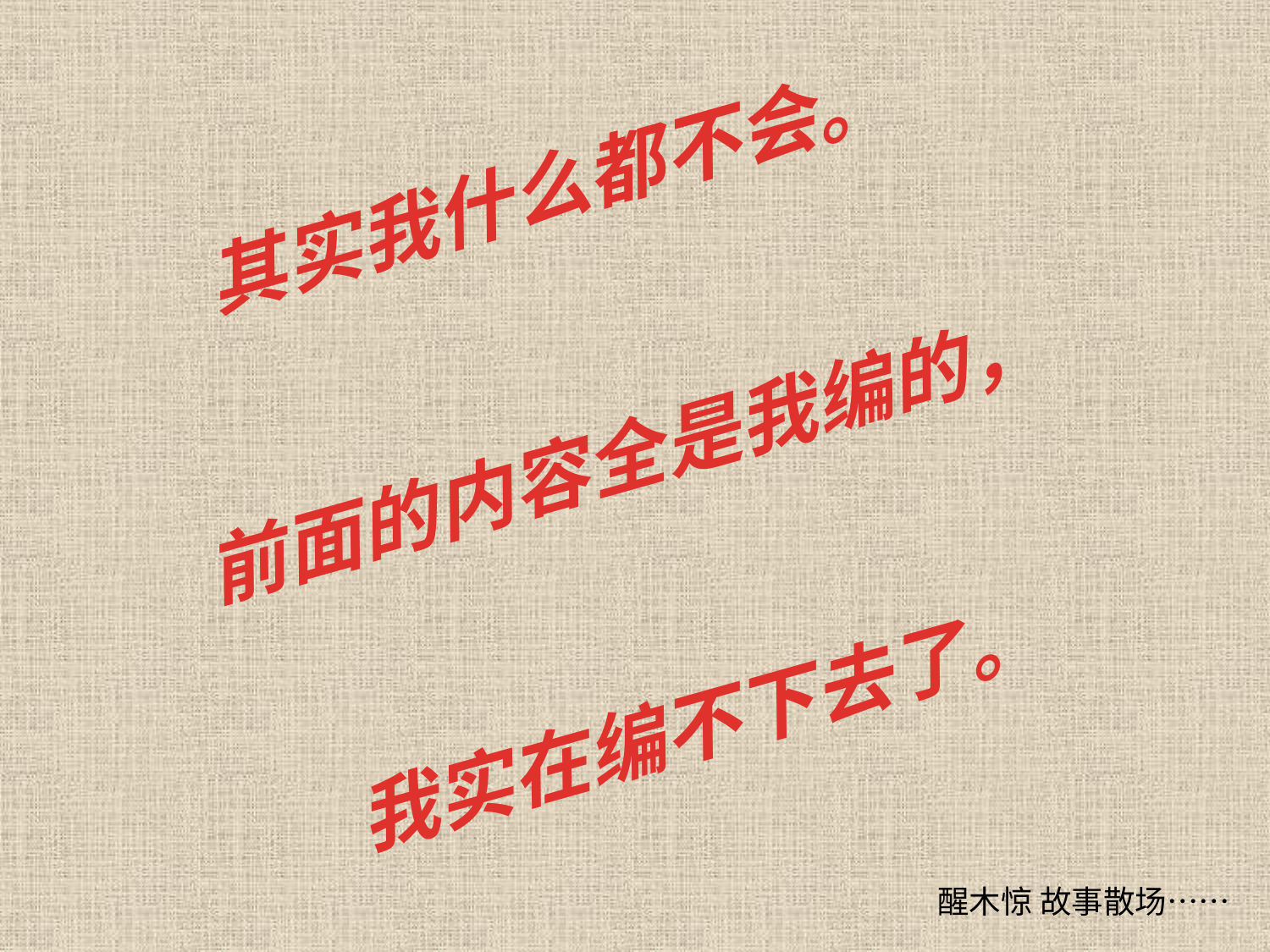

其实我什么都不会。

前面的内容全是我编的，

我实在编不下去了。
醒木惊 故事散场……